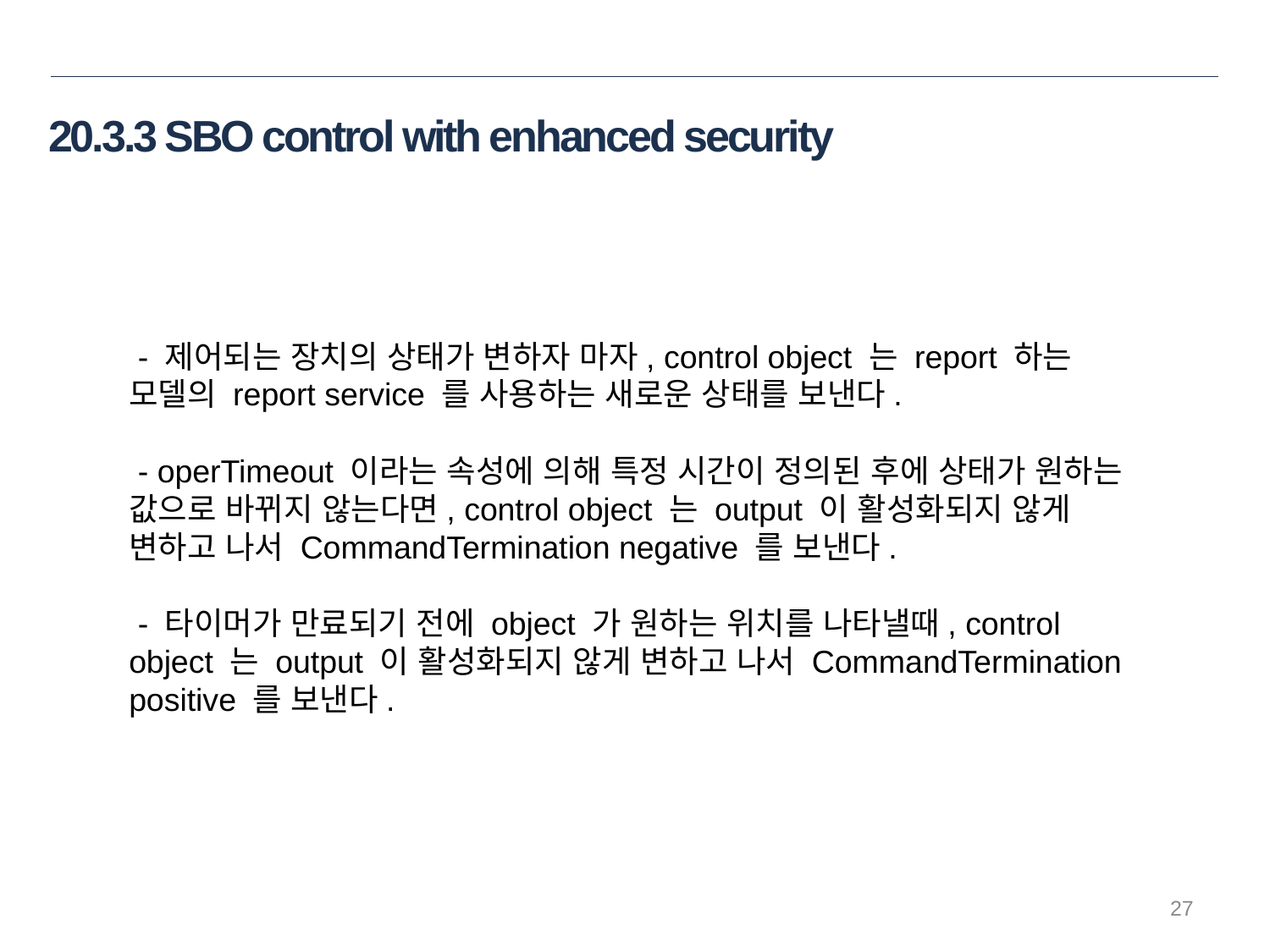

20.3.3 SBO control with enhanced security

 - 제어되는 장치의 상태가 변하자 마자, control object 는 report 하는 모델의 report service 를 사용하는 새로운 상태를 보낸다.

 - operTimeout 이라는 속성에 의해 특정 시간이 정의된 후에 상태가 원하는 값으로 바뀌지 않는다면, control object 는 output 이 활성화되지 않게 변하고 나서 CommandTermination negative 를 보낸다.

 - 타이머가 만료되기 전에 object 가 원하는 위치를 나타낼때, control object 는 output 이 활성화되지 않게 변하고 나서 CommandTermination positive 를 보낸다.

27